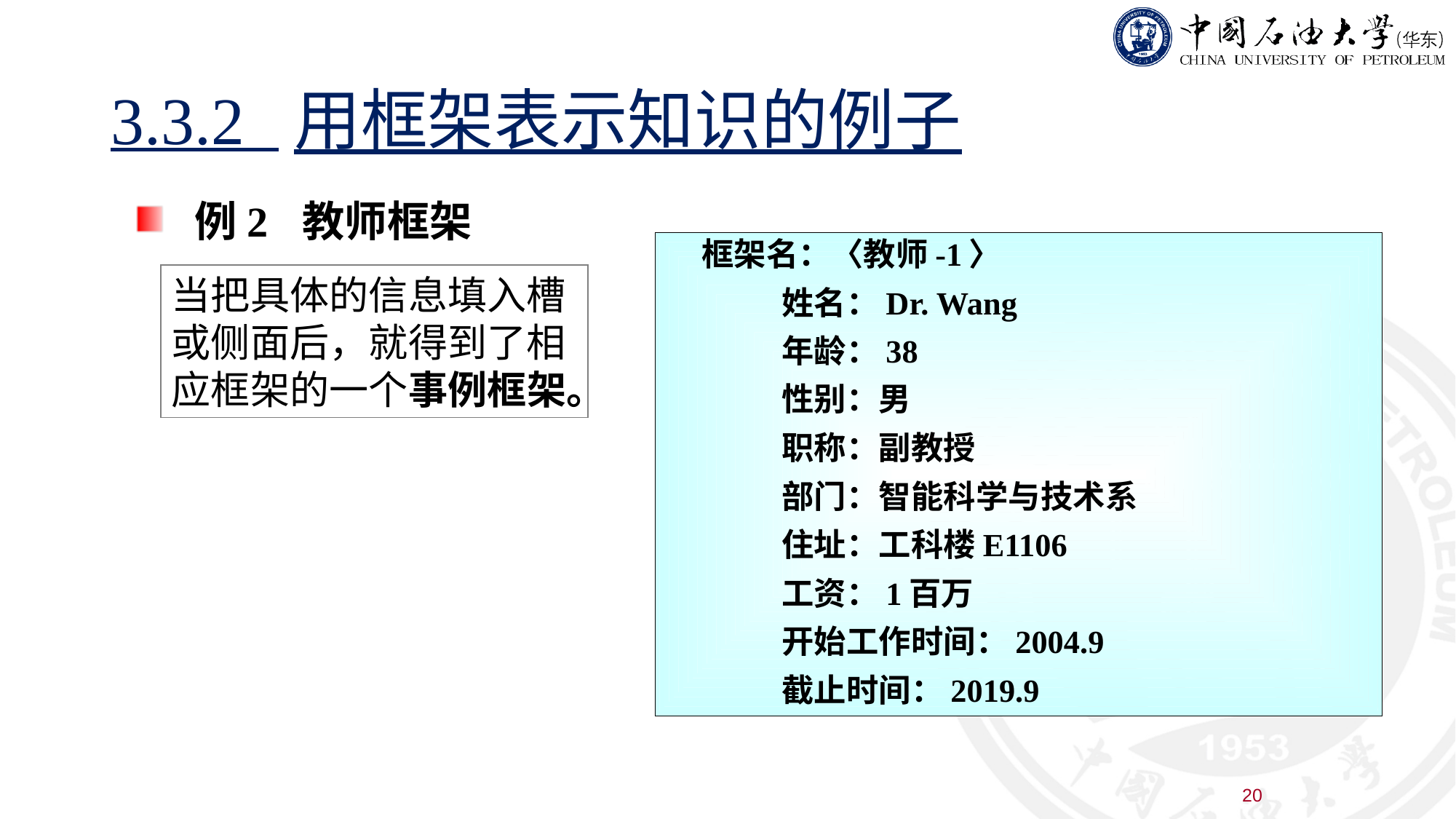

# 3.3.2  用框架表示知识的例子
  例2  教师框架
    框架名：〈教师-1〉
               姓名：Dr. Wang
               年龄：38
               性别：男
               职称：副教授
               部门：智能科学与技术系
               住址：工科楼E1106
               工资：1百万
               开始工作时间：2004.9
               截止时间：2019.9
当把具体的信息填入槽或侧面后，就得到了相应框架的一个事例框架。
20